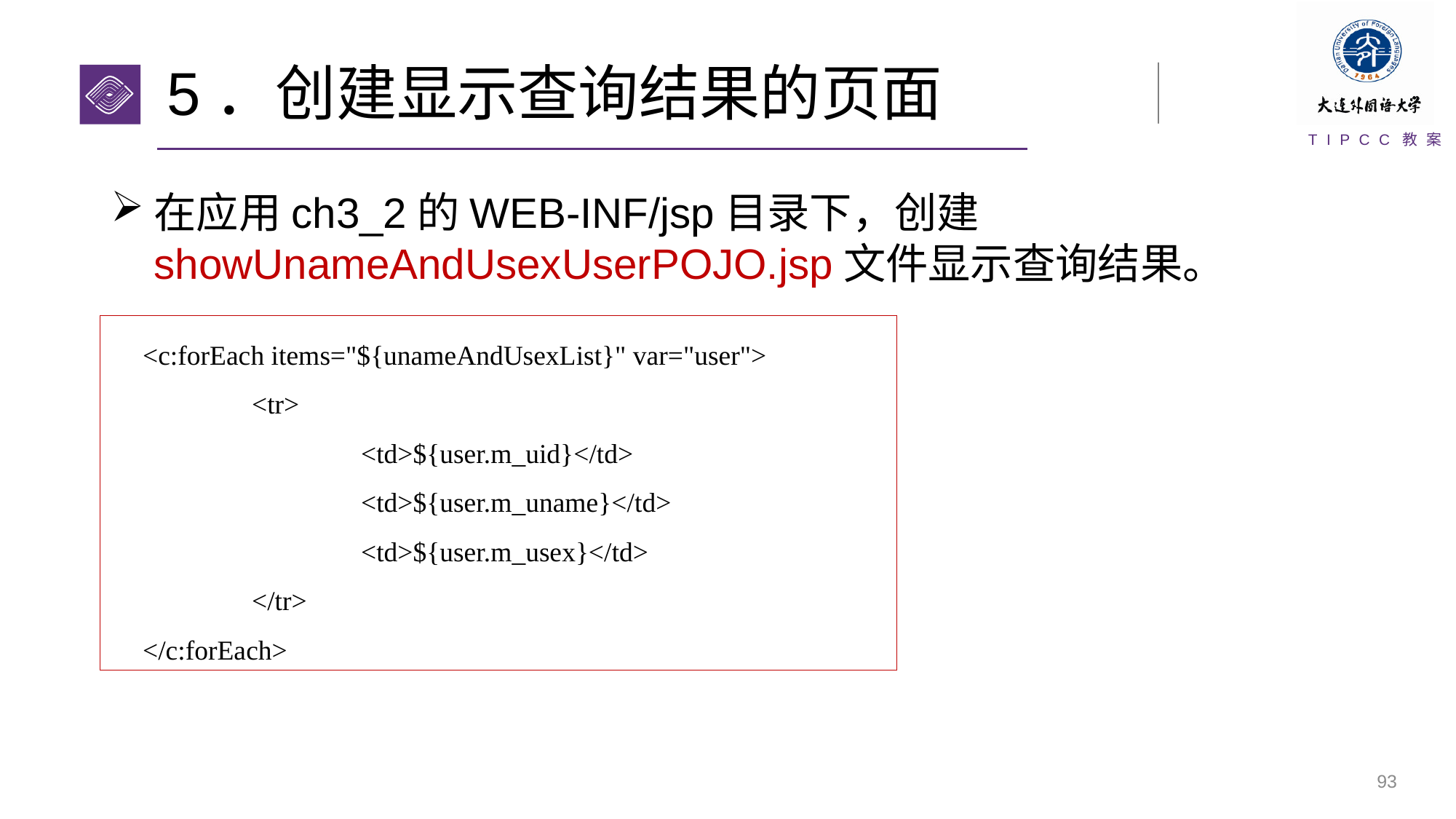

# 5．创建显示查询结果的页面
在应用ch3_2的WEB-INF/jsp目录下，创建showUnameAndUsexUserPOJO.jsp文件显示查询结果。
<c:forEach items="${unameAndUsexList}" var="user">
	<tr>
		<td>${user.m_uid}</td>
		<td>${user.m_uname}</td>
		<td>${user.m_usex}</td>
	</tr>
</c:forEach>
93